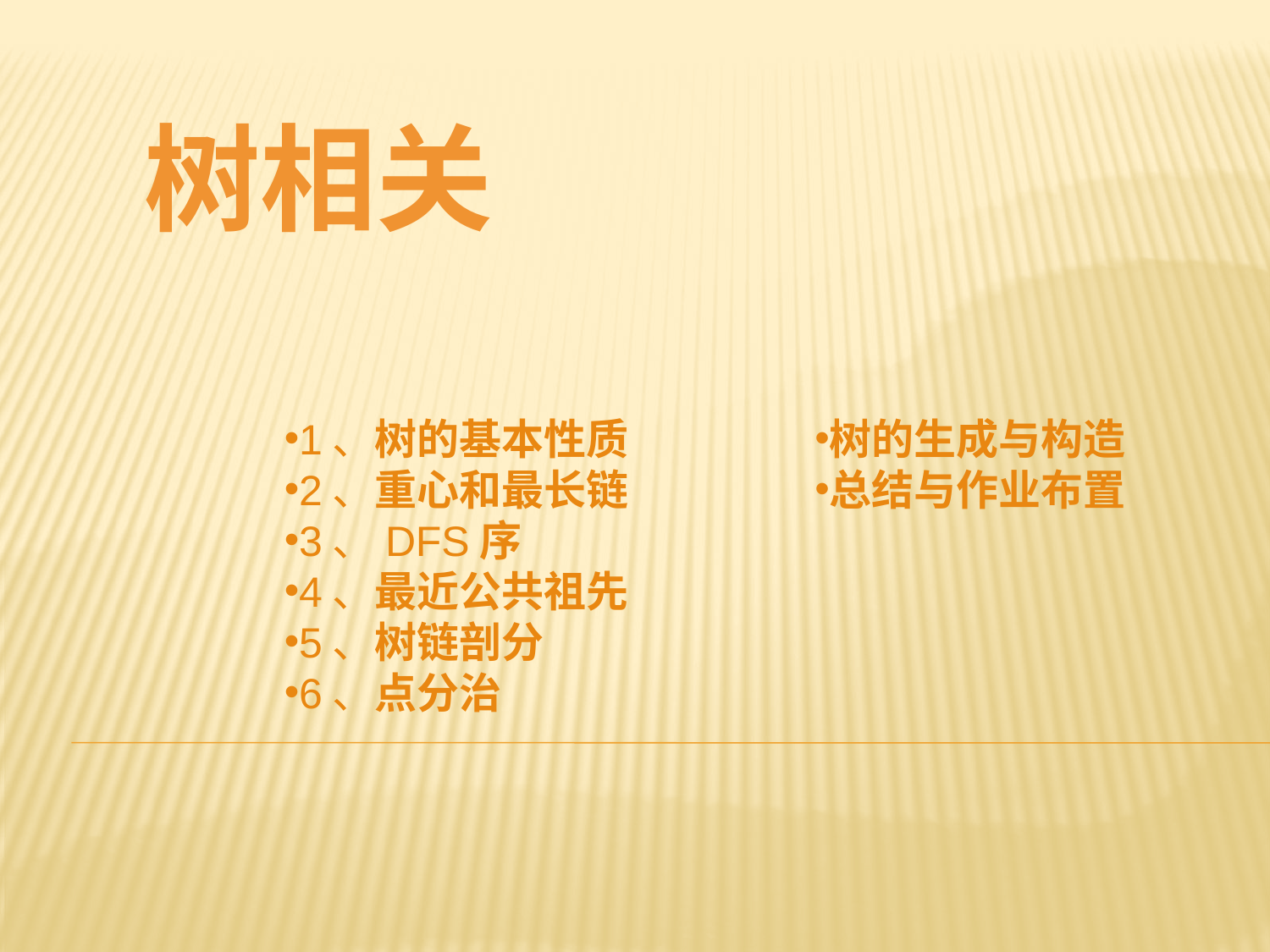

树相关
1、树的基本性质
2、重心和最长链
3、DFS序
4、最近公共祖先
5、树链剖分
6、点分治
树的生成与构造
总结与作业布置